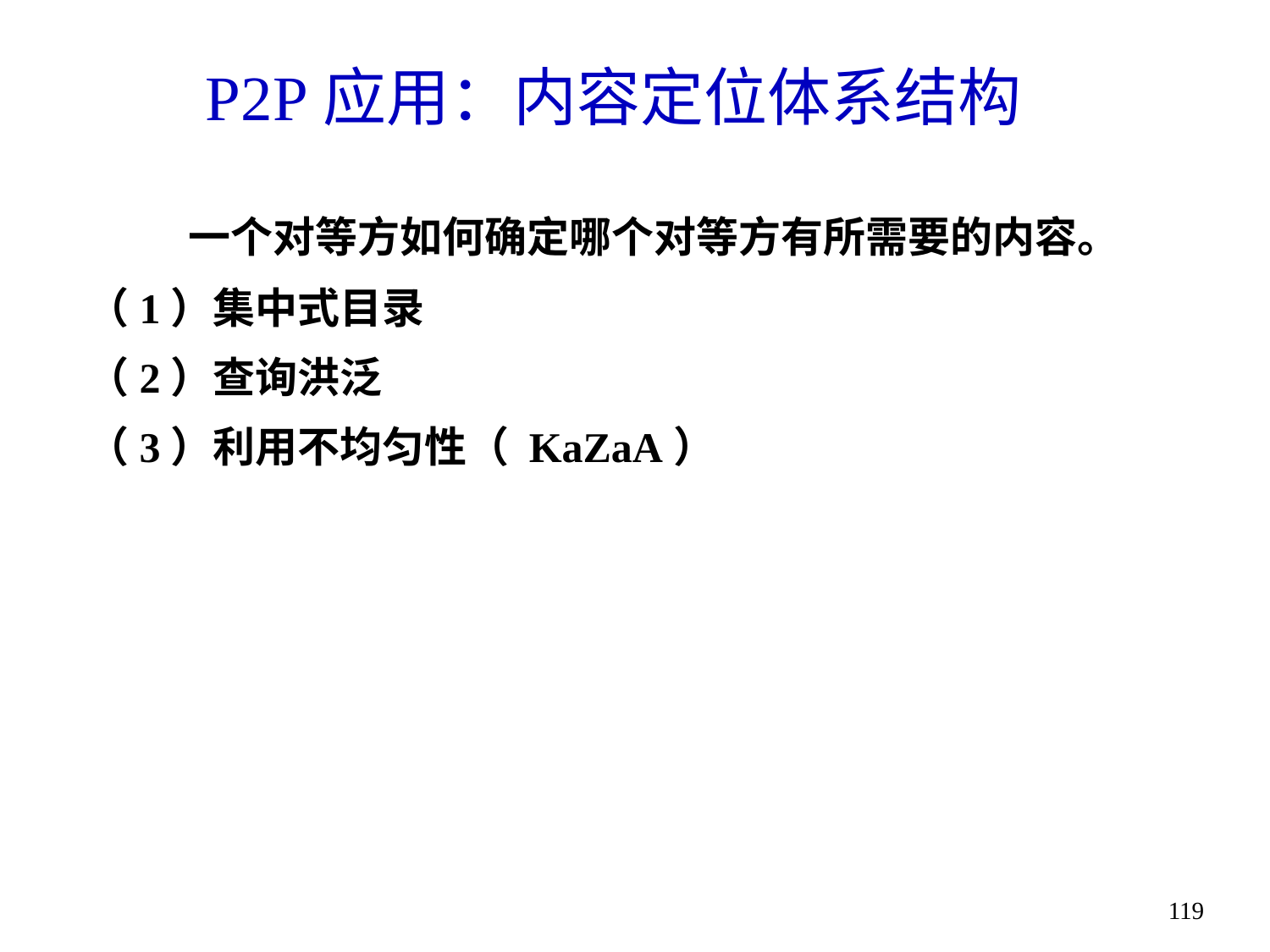

# P2P应用：内容定位体系结构
        一个对等方如何确定哪个对等方有所需要的内容。
（1）集中式目录
（2）查询洪泛
（3）利用不均匀性（ KaZaA）
119